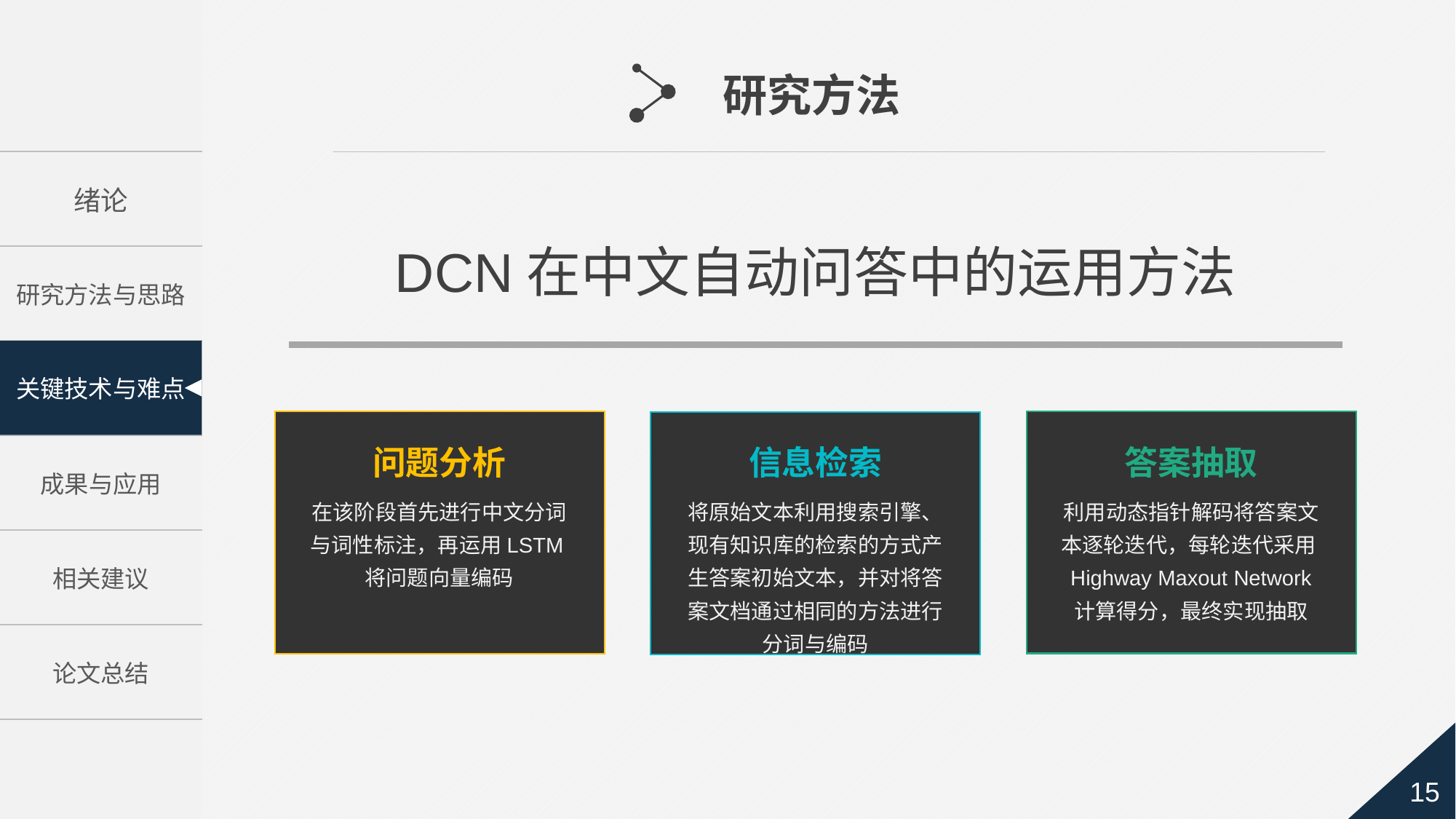

研究方法
DCN在中文自动问答中的运用方法

问题分析
信息检索
答案抽取
在该阶段首先进行中文分词与词性标注，再运用LSTM将问题向量编码
将原始文本利用搜索引擎、现有知识库的检索的方式产生答案初始文本，并对将答案文档通过相同的方法进行分词与编码
利用动态指针解码将答案文本逐轮迭代，每轮迭代采用Highway Maxout Network 计算得分，最终实现抽取